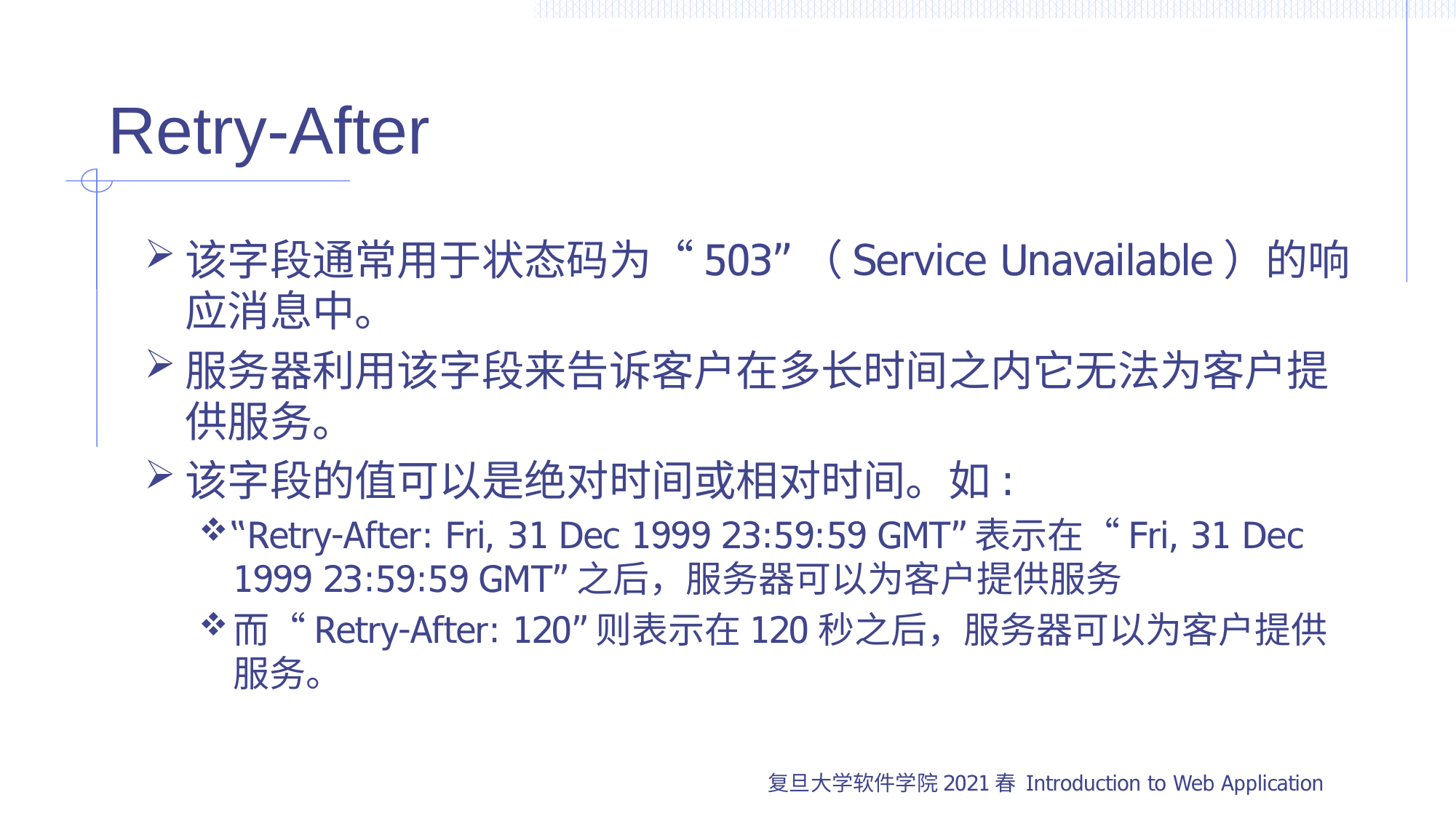

# Retry-After
该字段通常用于状态码为“503”（Service Unavailable）的响应消息中。
服务器利用该字段来告诉客户在多长时间之内它无法为客户提供服务。
该字段的值可以是绝对时间或相对时间。如:
“Retry-After: Fri, 31 Dec 1999 23:59:59 GMT”表示在“Fri, 31 Dec 1999 23:59:59 GMT”之后，服务器可以为客户提供服务
而“Retry-After: 120”则表示在120秒之后，服务器可以为客户提供服务。